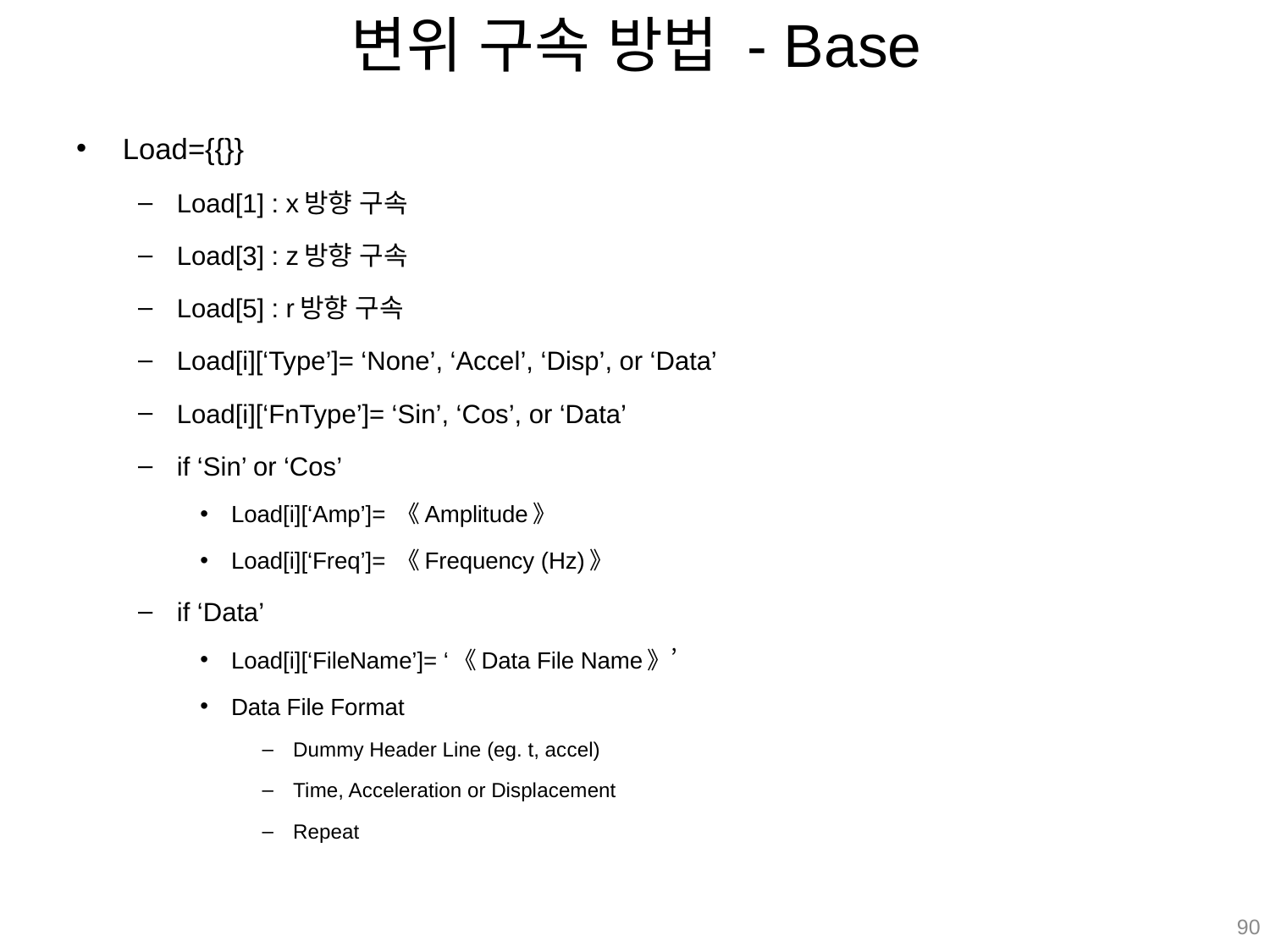

# 변위 구속 방법 - Base
Load={{}}
Load[1] : x방향 구속
Load[3] : z방향 구속
Load[5] : r방향 구속
Load[i][‘Type’]= ‘None’, ‘Accel’, ‘Disp’, or ‘Data’
Load[i][‘FnType’]= ‘Sin’, ‘Cos’, or ‘Data’
if ‘Sin’ or ‘Cos’
Load[i][‘Amp’]= 《Amplitude》
Load[i][‘Freq’]= 《Frequency (Hz)》
if ‘Data’
Load[i][‘FileName’]= ‘《Data File Name》’
Data File Format
Dummy Header Line (eg. t, accel)
Time, Acceleration or Displacement
Repeat

90